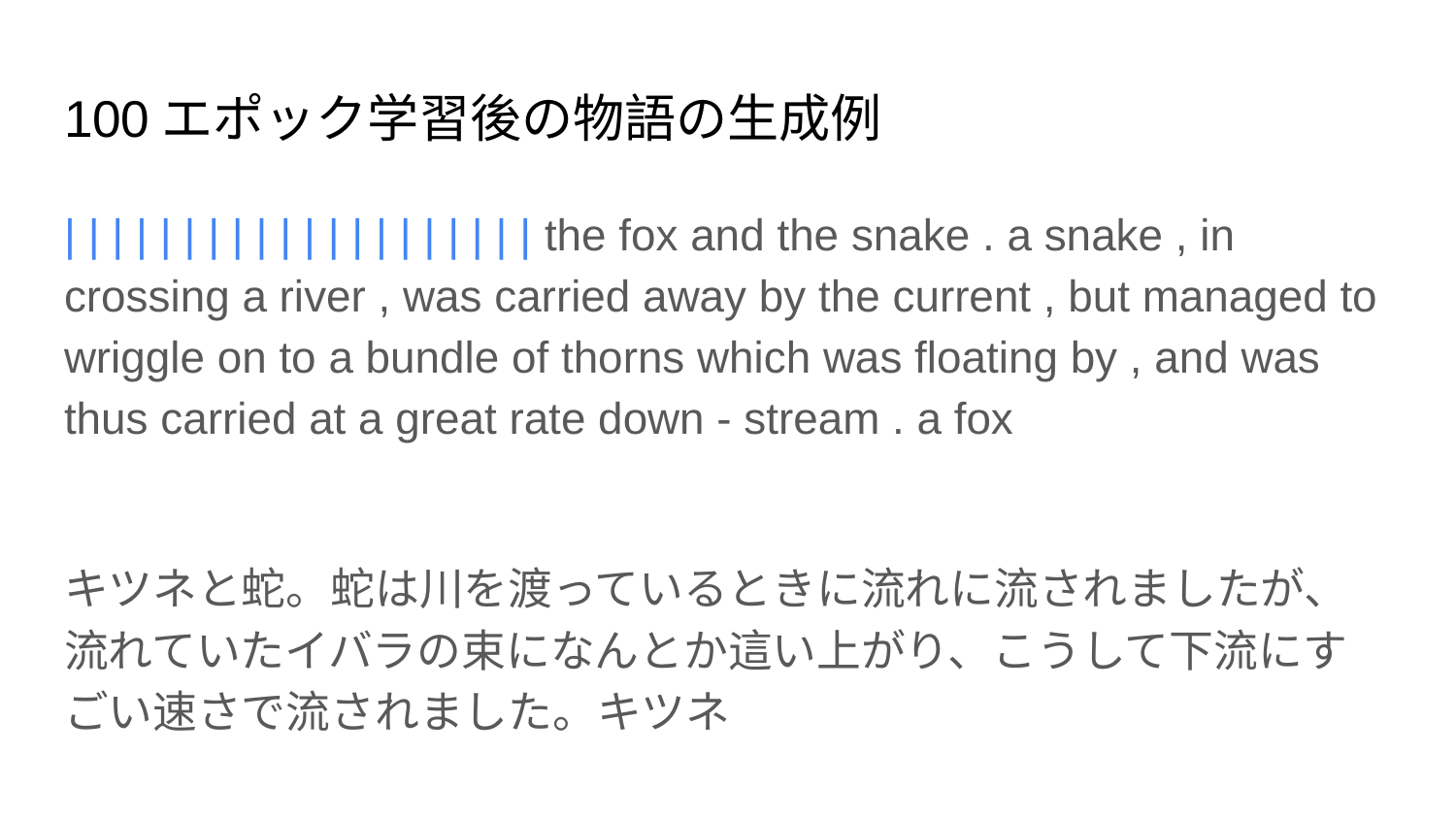

# 100エポック学習後の物語の生成例
| | | | | | | | | | | | | | | | | | | | the fox and the snake . a snake , in crossing a river , was carried away by the current , but managed to wriggle on to a bundle of thorns which was floating by , and was thus carried at a great rate down - stream . a fox

キツネと蛇。蛇は川を渡っているときに流れに流されましたが、流れていたイバラの束になんとか這い上がり、こうして下流にすごい速さで流されました。キツネ